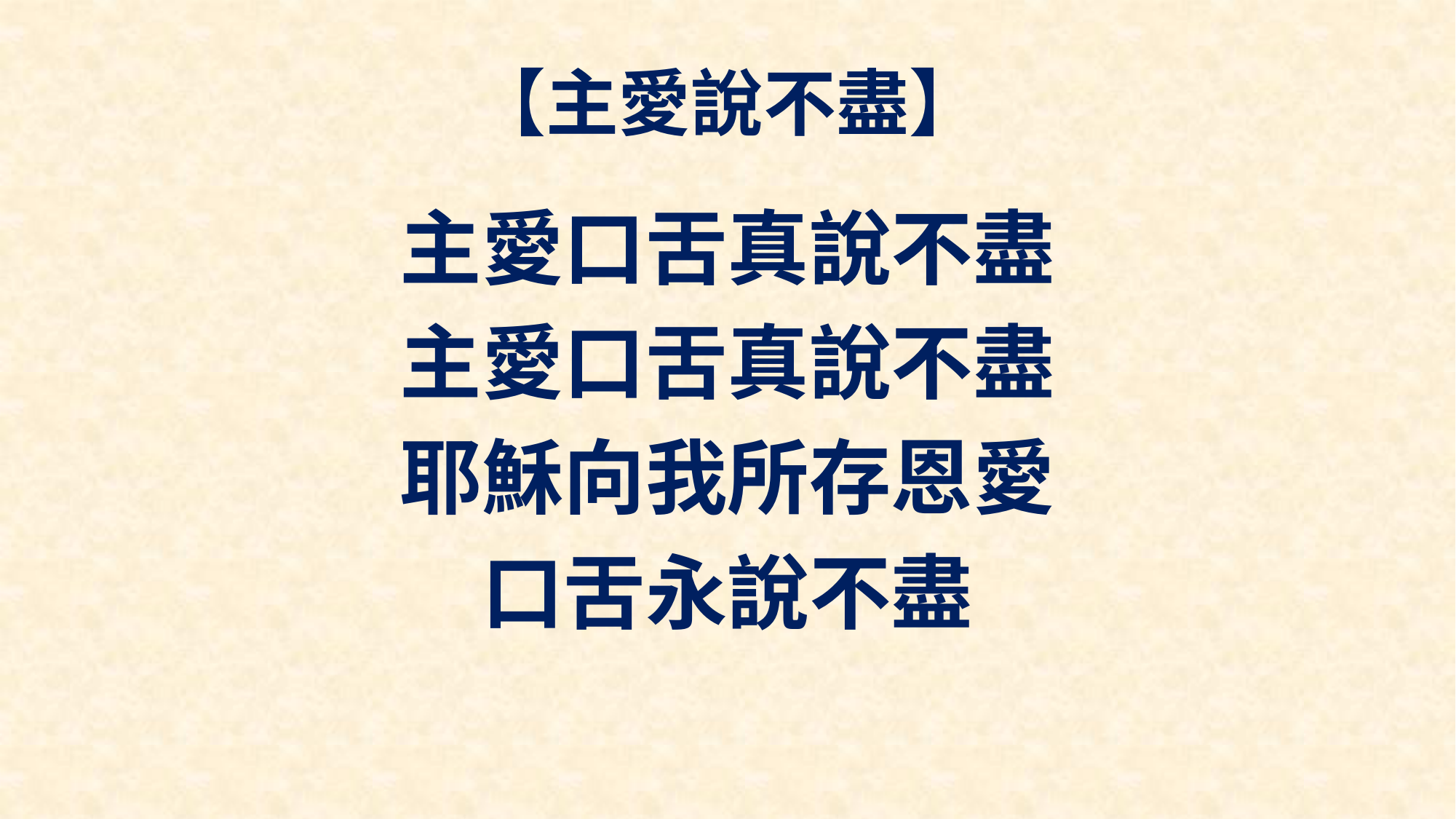

# 【主愛說不盡】
主愛口舌真說不盡
主愛口舌真說不盡
耶穌向我所存恩愛
口舌永說不盡